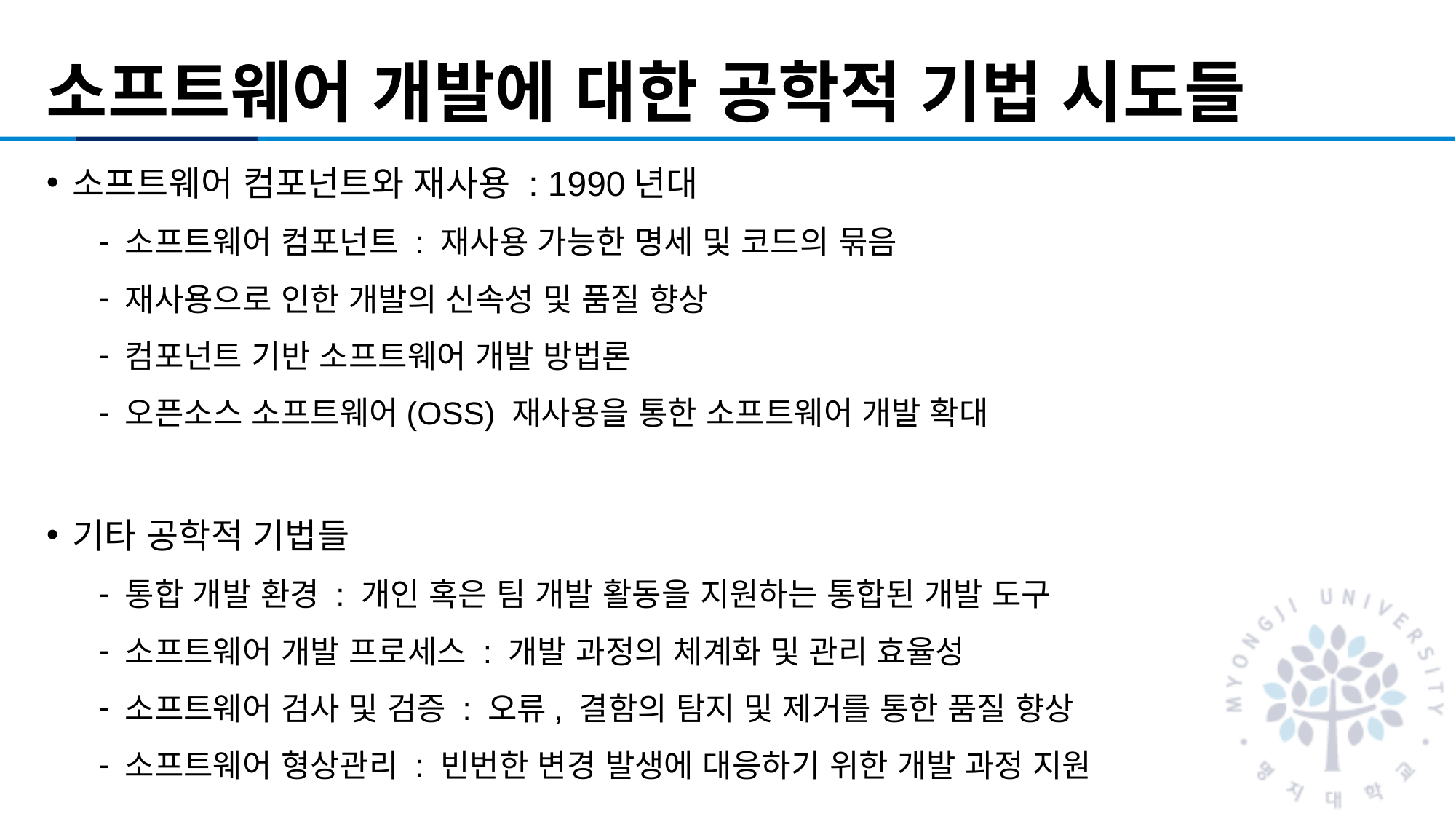

# 소프트웨어 개발에 대한 공학적 기법 시도들
소프트웨어 컴포넌트와 재사용 : 1990년대
소프트웨어 컴포넌트 : 재사용 가능한 명세 및 코드의 묶음
재사용으로 인한 개발의 신속성 및 품질 향상
컴포넌트 기반 소프트웨어 개발 방법론
오픈소스 소프트웨어(OSS) 재사용을 통한 소프트웨어 개발 확대

기타 공학적 기법들
통합 개발 환경 : 개인 혹은 팀 개발 활동을 지원하는 통합된 개발 도구
소프트웨어 개발 프로세스 : 개발 과정의 체계화 및 관리 효율성
소프트웨어 검사 및 검증 : 오류, 결함의 탐지 및 제거를 통한 품질 향상
소프트웨어 형상관리 : 빈번한 변경 발생에 대응하기 위한 개발 과정 지원